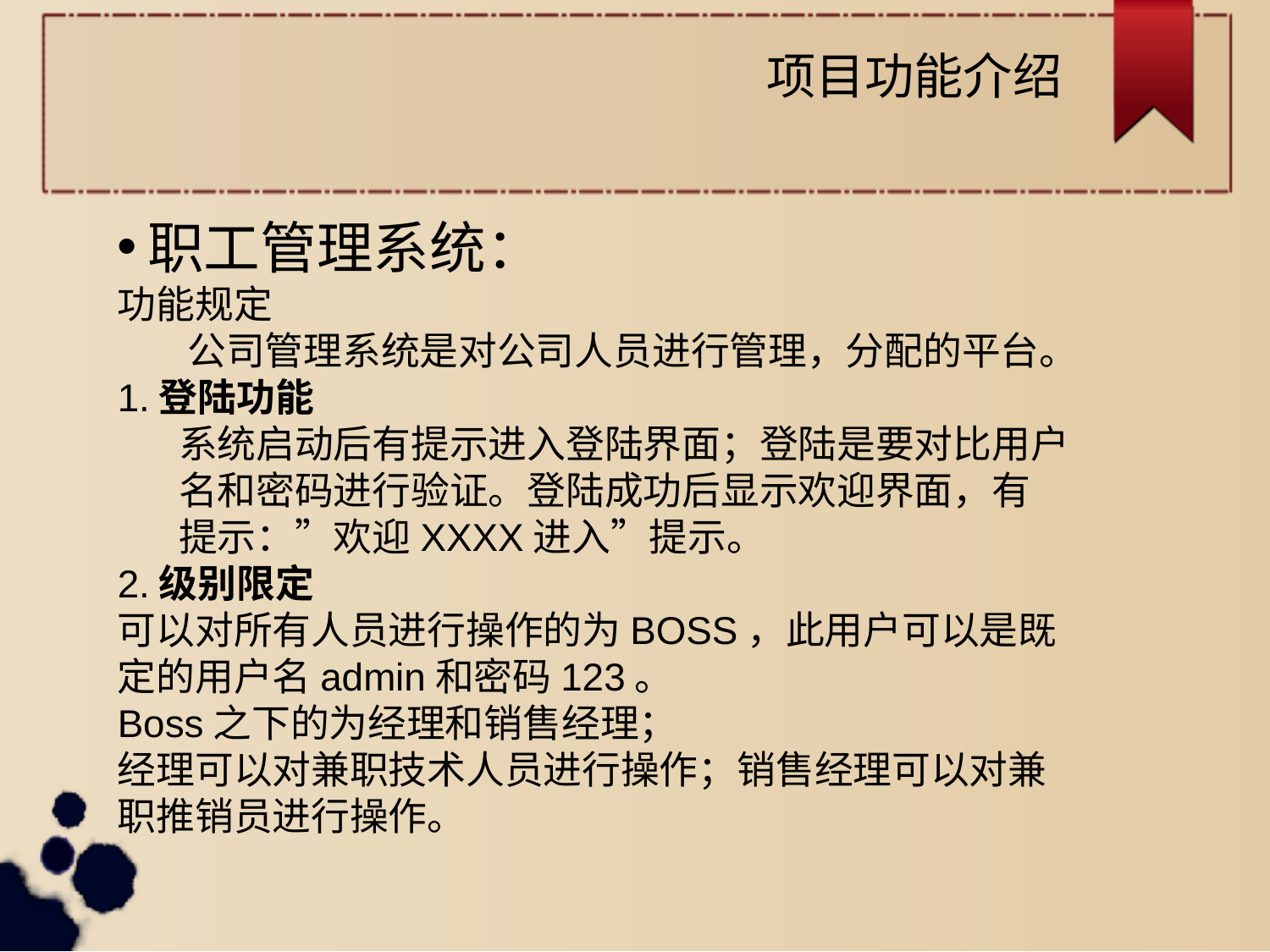

项目功能介绍
职工管理系统：
功能规定
       公司管理系统是对公司人员进行管理，分配的平台。
1.登陆功能
      系统启动后有提示进入登陆界面；登陆是要对比用户
      名和密码进行验证。登陆成功后显示欢迎界面，有
      提示：”欢迎XXXX进入”提示。
2.级别限定
可以对所有人员进行操作的为BOSS，此用户可以是既
定的用户名admin和密码123。
Boss之下的为经理和销售经理；
经理可以对兼职技术人员进行操作；销售经理可以对兼
职推销员进行操作。